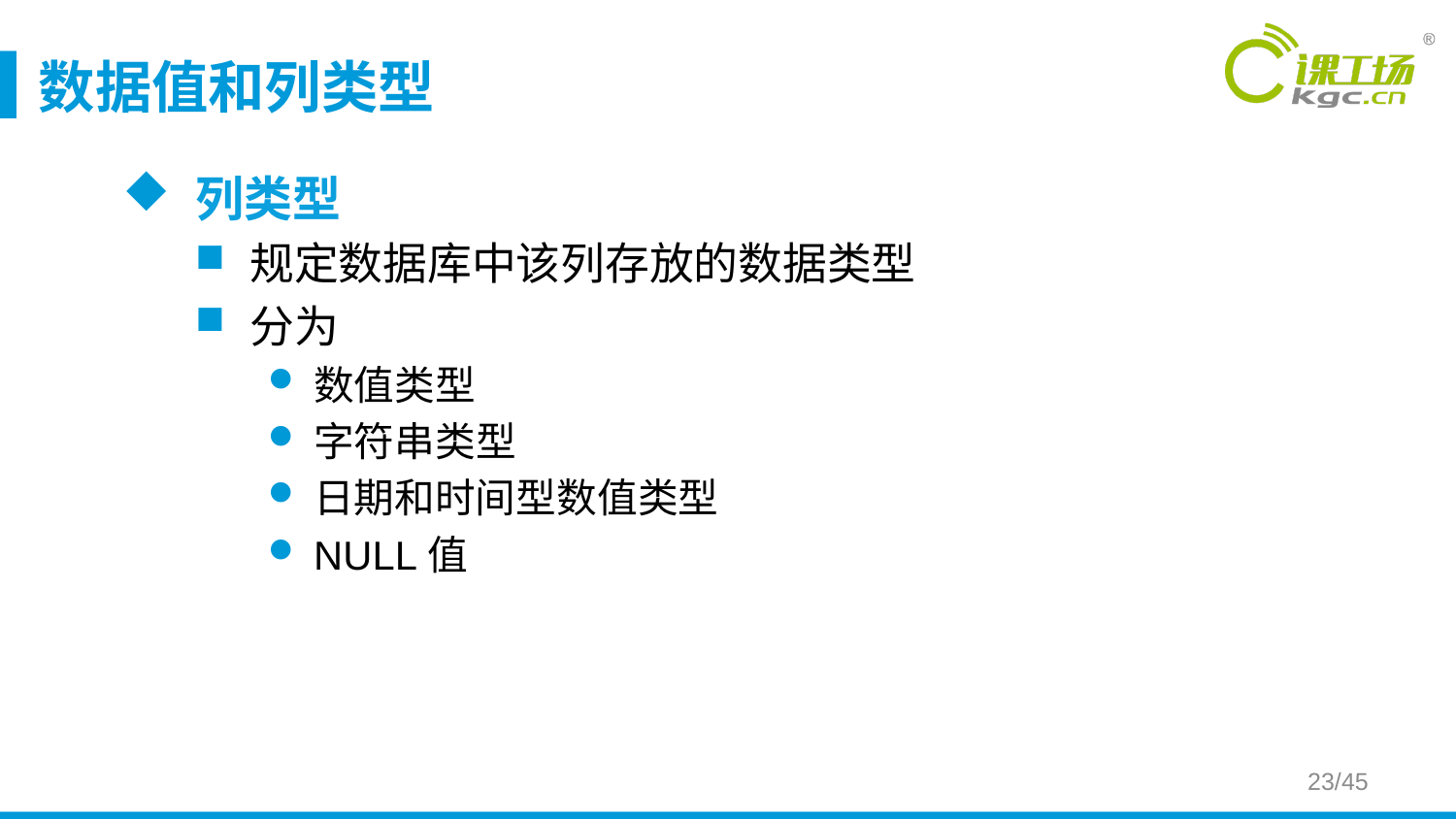

# 数据值和列类型
列类型
规定数据库中该列存放的数据类型
分为
数值类型
字符串类型
日期和时间型数值类型
NULL值

23/45